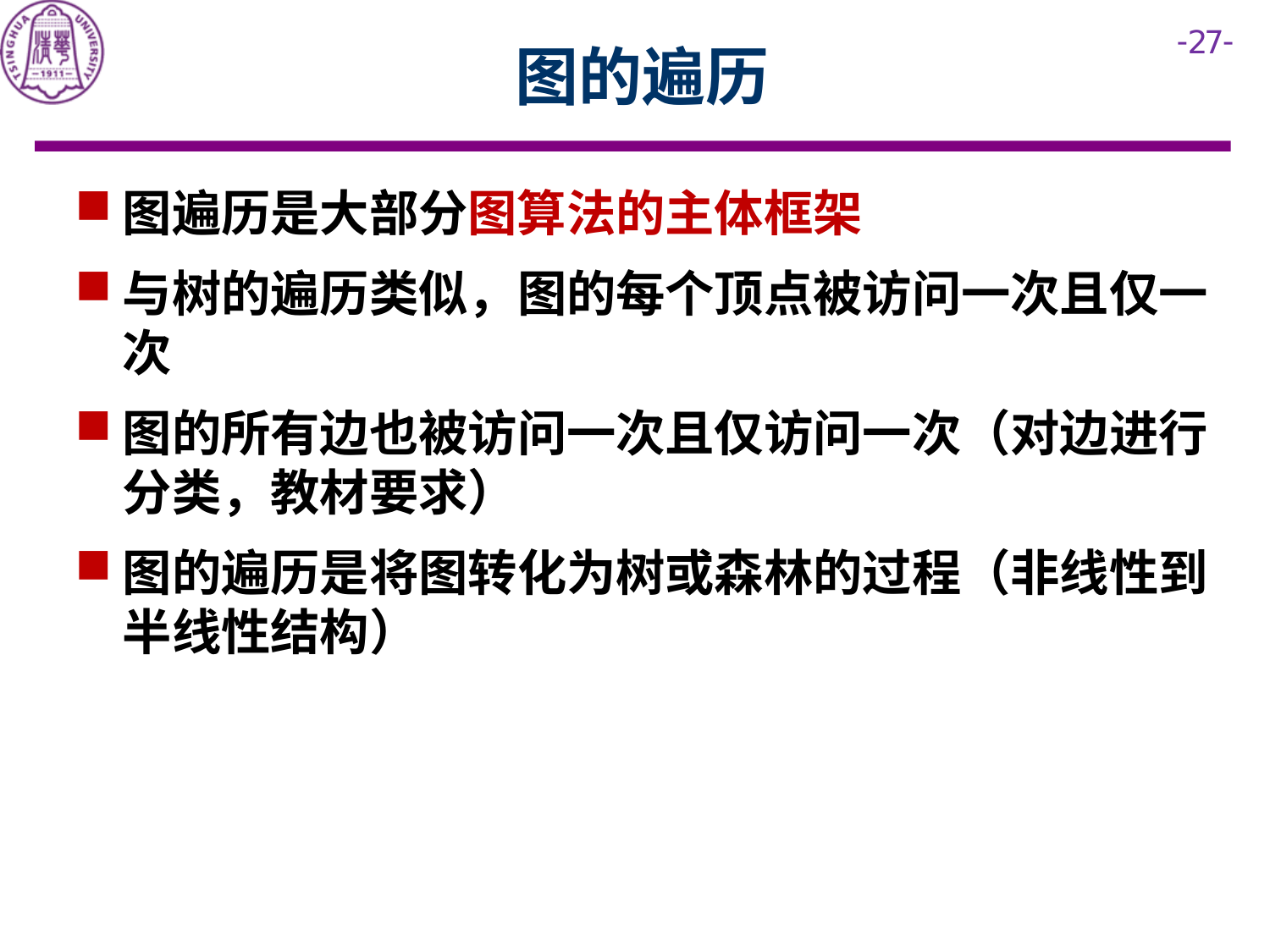

# 图的遍历
图遍历是大部分图算法的主体框架
与树的遍历类似，图的每个顶点被访问一次且仅一次
图的所有边也被访问一次且仅访问一次（对边进行分类，教材要求）
图的遍历是将图转化为树或森林的过程（非线性到半线性结构）